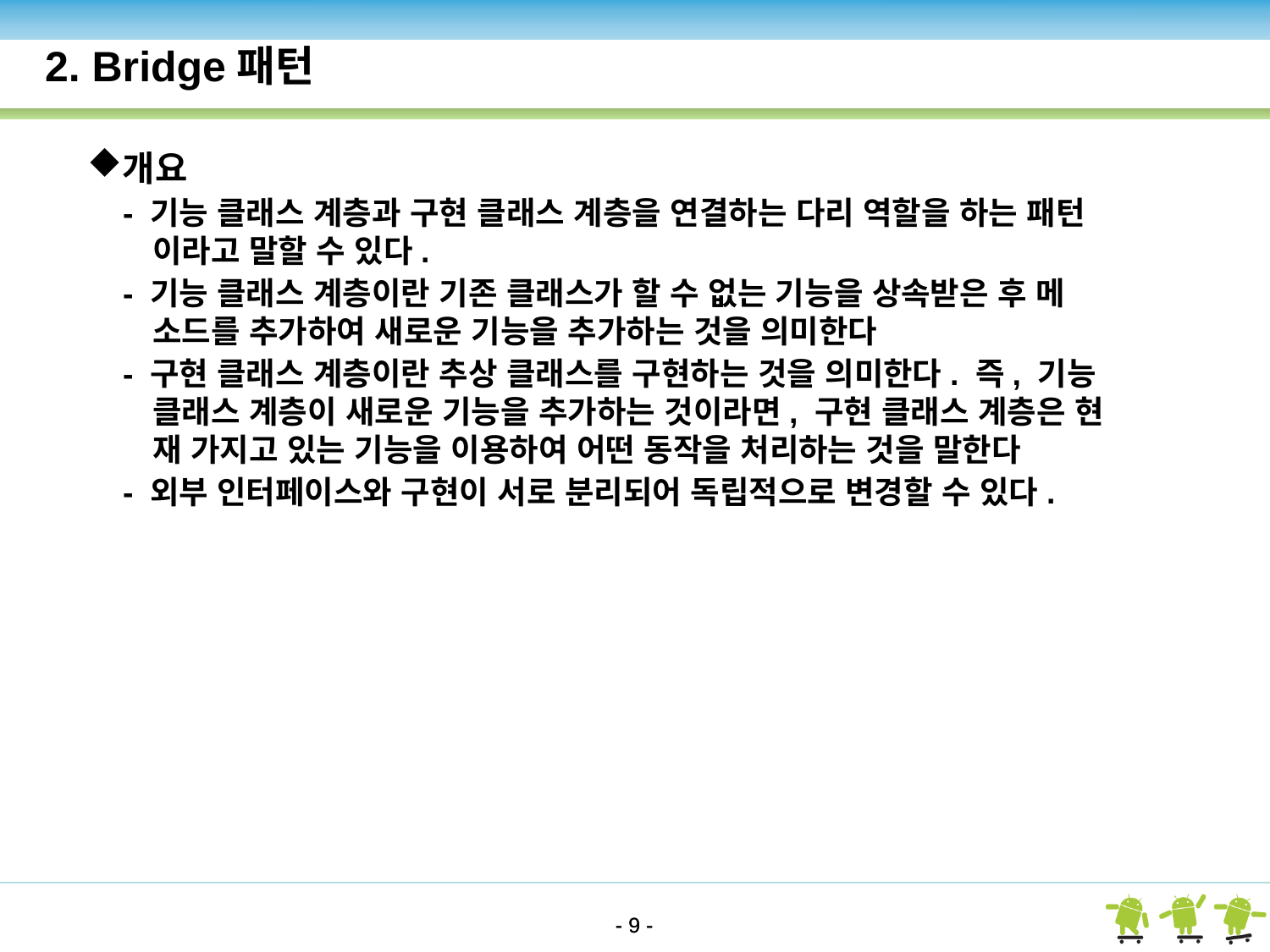

2. Bridge패턴
개요
    - 기능 클래스 계층과 구현 클래스 계층을 연결하는 다리 역할을 하는 패턴
  이라고 말할 수 있다.
    - 기능 클래스 계층이란 기존 클래스가 할 수 없는 기능을 상속받은 후 메
  소드를 추가하여 새로운 기능을 추가하는 것을 의미한다
    - 구현 클래스 계층이란 추상 클래스를 구현하는 것을 의미한다. 즉, 기능
  클래스 계층이 새로운 기능을 추가하는 것이라면, 구현 클래스 계층은 현
  재 가지고 있는 기능을 이용하여 어떤 동작을 처리하는 것을 말한다
    - 외부 인터페이스와 구현이 서로 분리되어 독립적으로 변경할 수 있다.

- 9 -
- 9 -